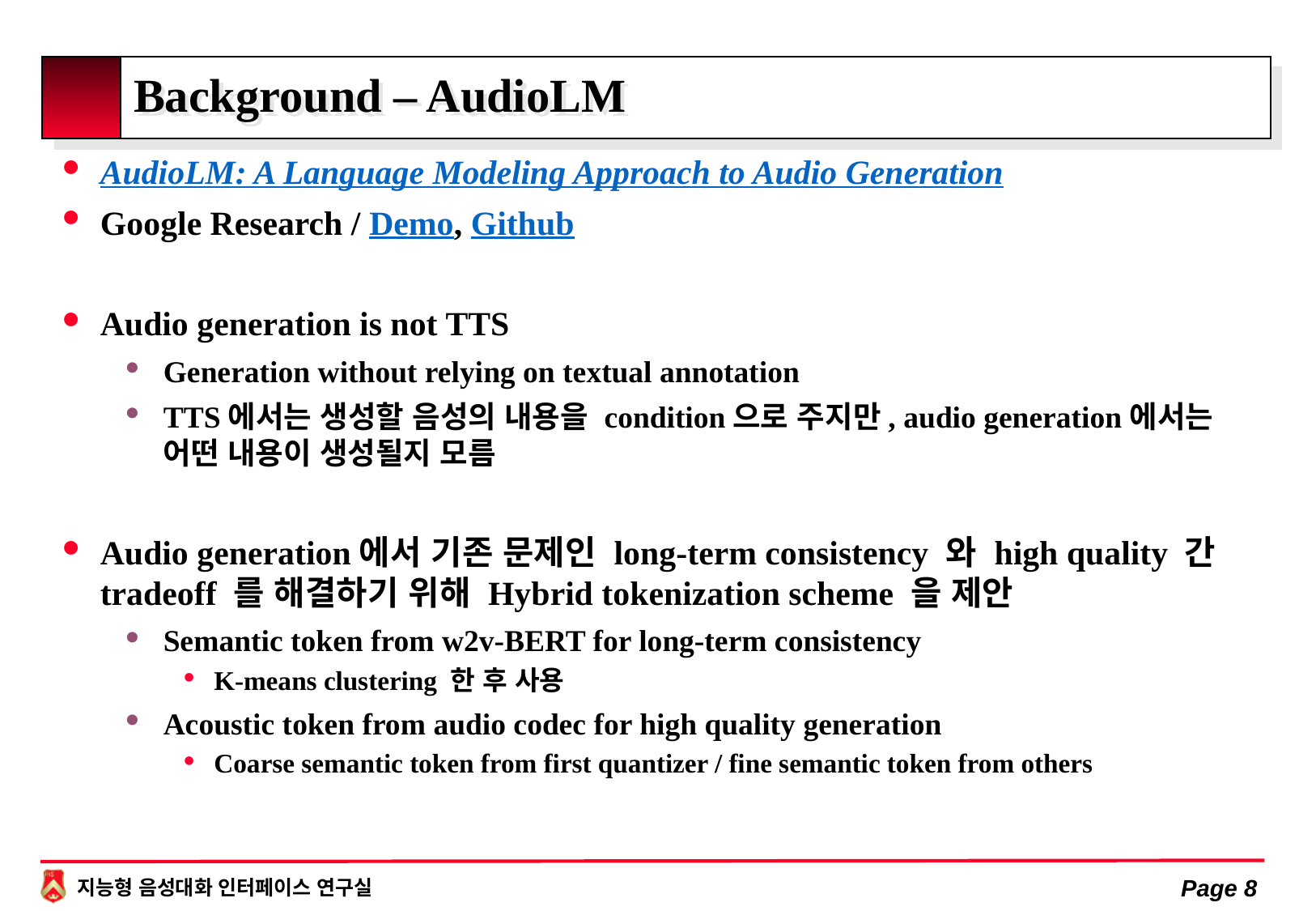

# Background – AudioLM
AudioLM: A Language Modeling Approach to Audio Generation
Google Research / Demo, Github

Audio generation is not TTS
Generation without relying on textual annotation
TTS에서는 생성할 음성의 내용을 condition으로 주지만, audio generation에서는   어떤 내용이 생성될지 모름

Audio generation에서 기존 문제인 long-term consistency 와 high quality 간 tradeoff 를 해결하기 위해 Hybrid tokenization scheme 을 제안
Semantic token from w2v-BERT for long-term consistency
K-means clustering 한 후 사용
Acoustic token from audio codec for high quality generation
Coarse semantic token from first quantizer / fine semantic token from others

Page 8